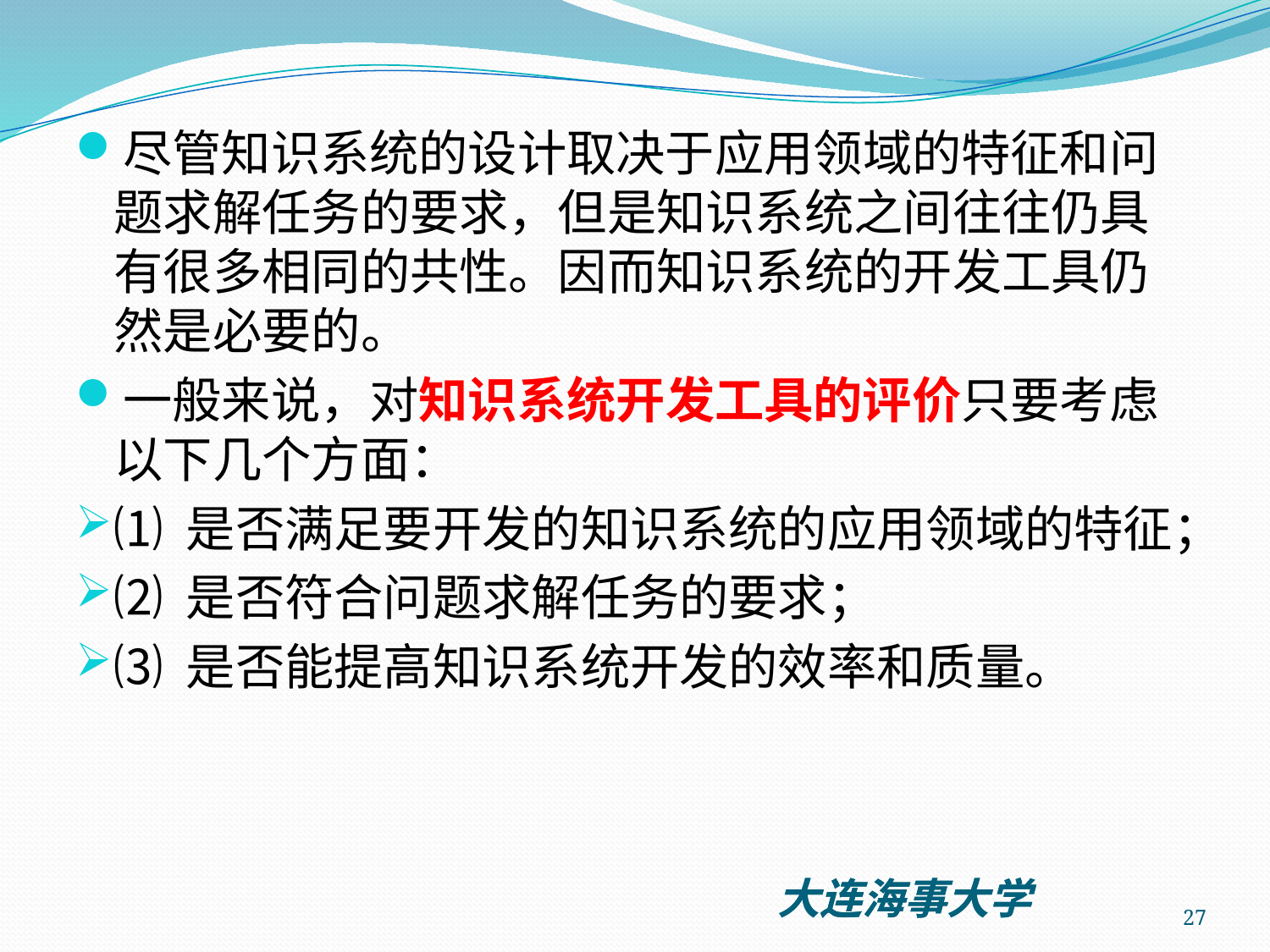

尽管知识系统的设计取决于应用领域的特征和问题求解任务的要求，但是知识系统之间往往仍具有很多相同的共性。因而知识系统的开发工具仍然是必要的。
一般来说，对知识系统开发工具的评价只要考虑以下几个方面：
⑴ 是否满足要开发的知识系统的应用领域的特征；
⑵ 是否符合问题求解任务的要求；
⑶ 是否能提高知识系统开发的效率和质量。

27